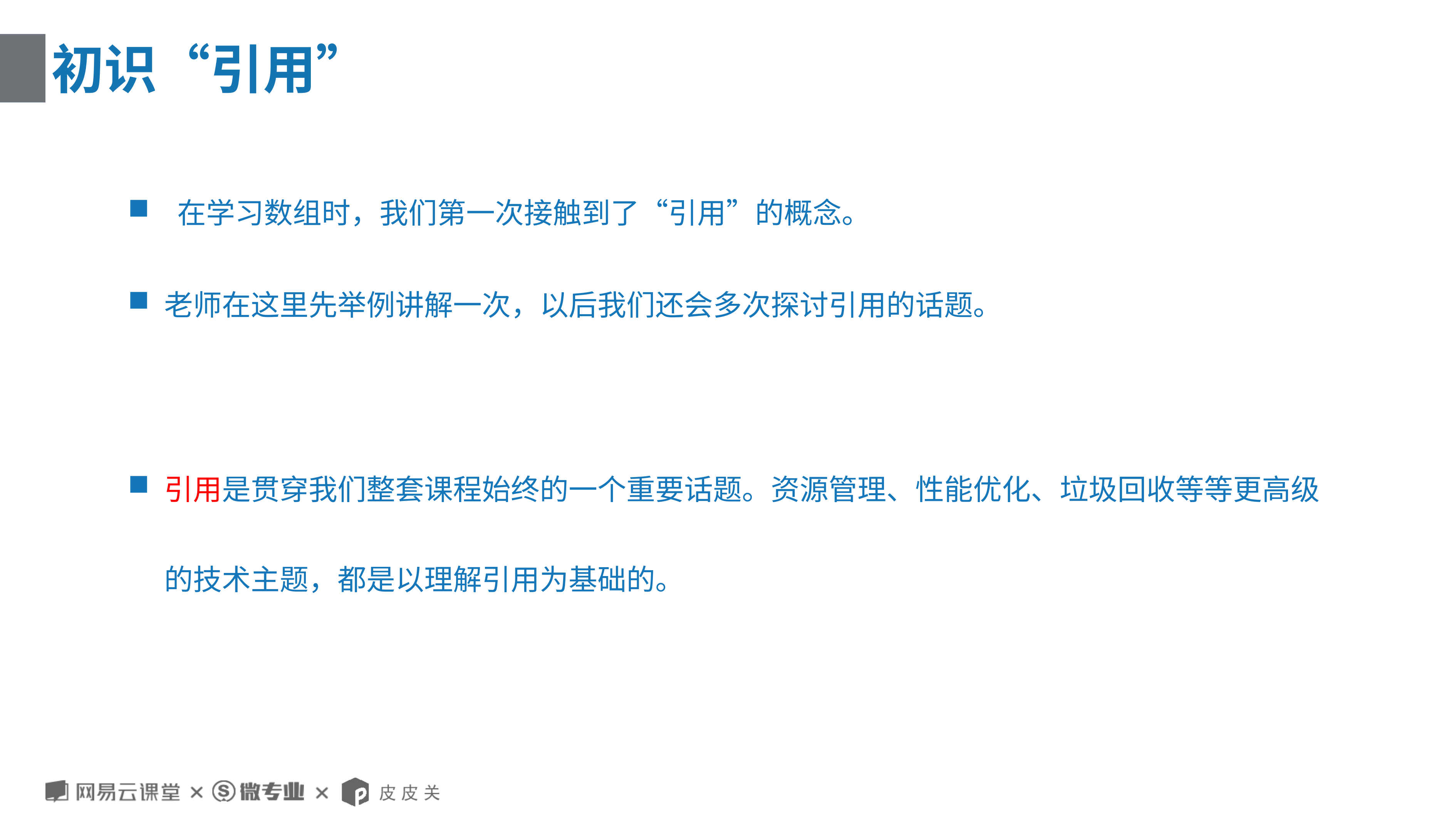

# 初识“引用”
 在学习数组时，我们第一次接触到了“引用”的概念。
老师在这里先举例讲解一次，以后我们还会多次探讨引用的话题。

引用是贯穿我们整套课程始终的一个重要话题。资源管理、性能优化、垃圾回收等等更高级的技术主题，都是以理解引用为基础的。